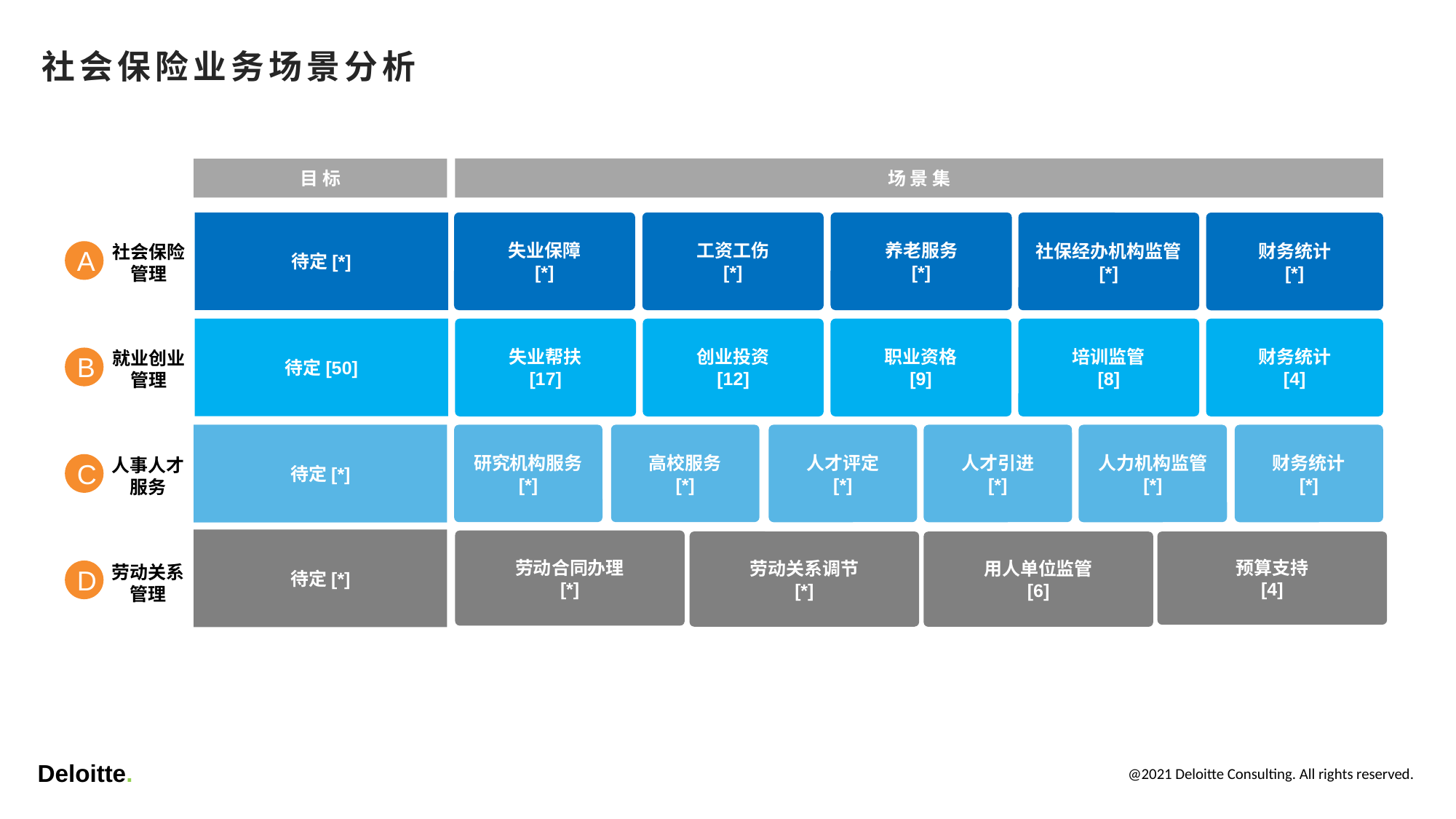

# 社会保险业务场景分析
场 景 集
目 标
待定[*]
工资工伤
[*]
失业保障
[*]
养老服务
[*]
社保经办机构监管
[*]
财务统计
[*]
待定[50]
失业帮扶
[17]
职业资格
[9]
培训监管
[8]
财务统计
[4]
创业投资
[12]
研究机构服务
[*]
高校服务
[*]
人才评定
[*]
人才引进
[*]
人力机构监管
[*]
财务统计
[*]
待定[*]
劳动合同办理
[*]
劳动关系调节
[*]
预算支持
[4]
用人单位监管
[6]
社会保险管理
A
B
C
D
就业创业管理
人事人才服务
待定[*]
劳动关系
管理